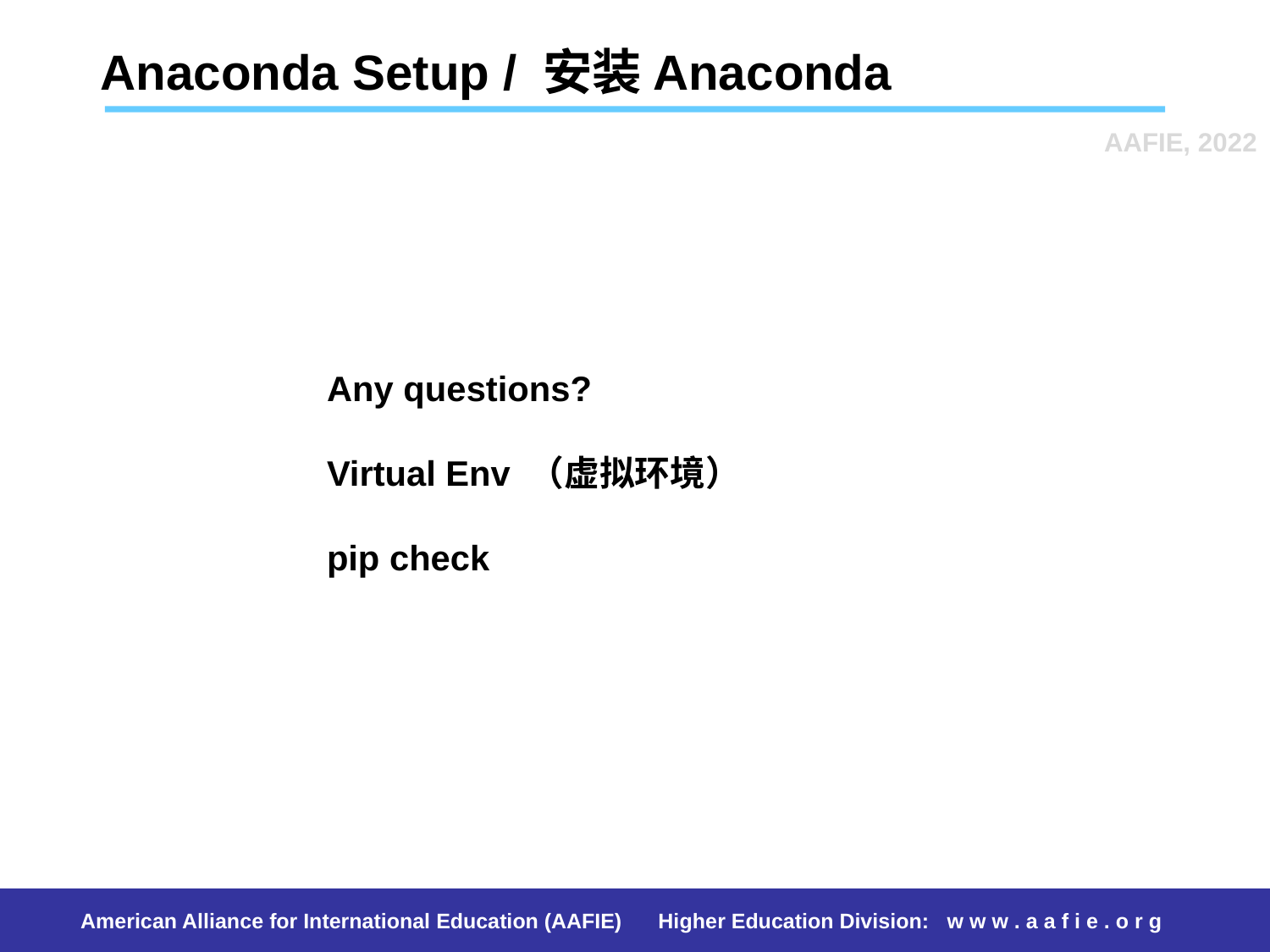

Anaconda Setup / 安装Anaconda
AAFIE, 2022
Any questions?

Virtual Env （虚拟环境）

pip check